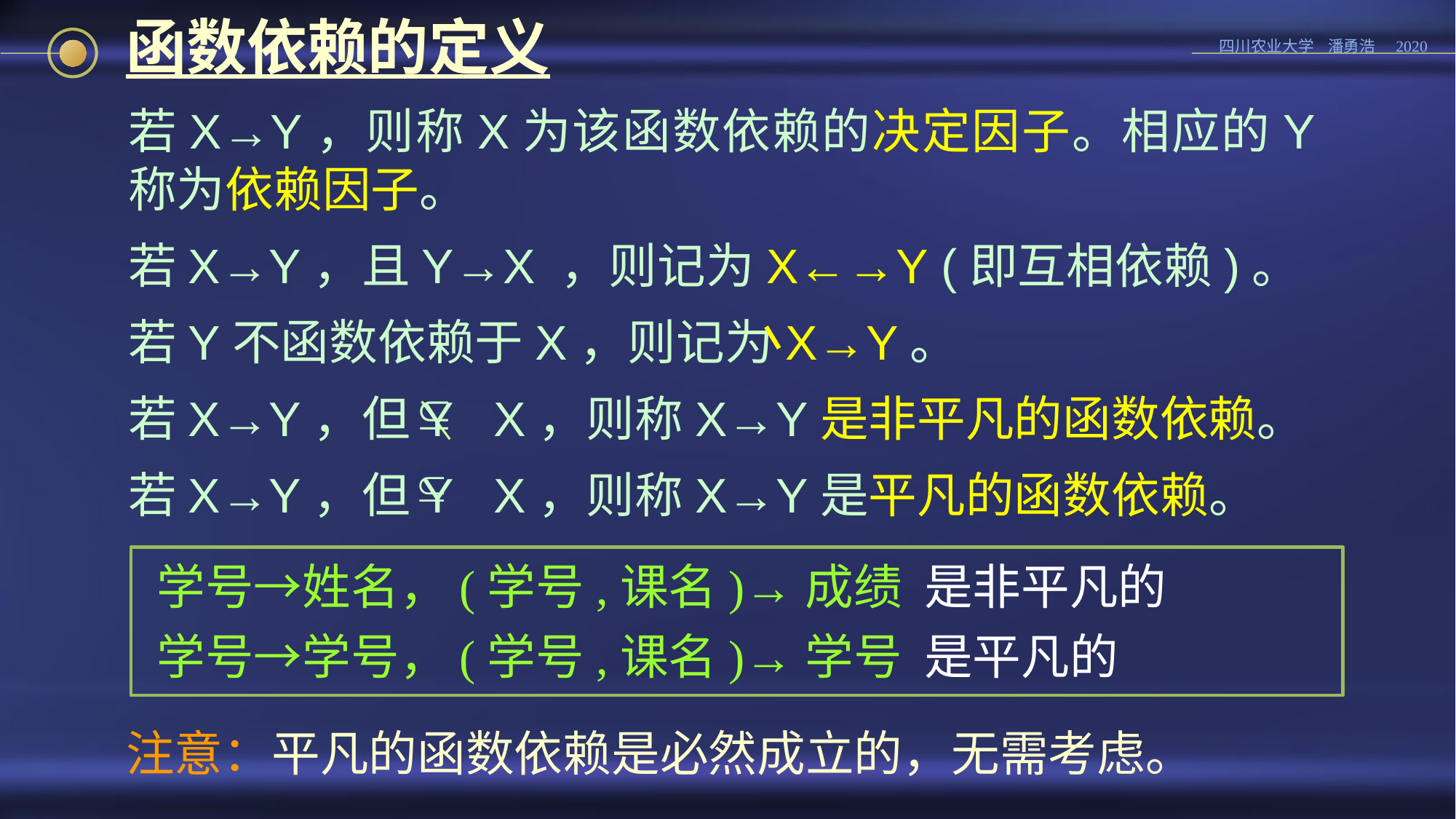

函数依赖的定义
若X→Y，则称X为该函数依赖的决定因子。相应的Y称为依赖因子。
若X→Y，且Y→X ，则记为X←→Y (即互相依赖)。
若Y不函数依赖于X，则记为X→Y。
若X→Y，但Y   X，则称X→Y是非平凡的函数依赖。
若X→Y，但Y   X，则称X→Y是平凡的函数依赖。
⊆

⊆
学号→姓名，(学号,课名)→成绩  是非平凡的
学号→学号，(学号,课名)→学号  是平凡的
注意：平凡的函数依赖是必然成立的，无需考虑。